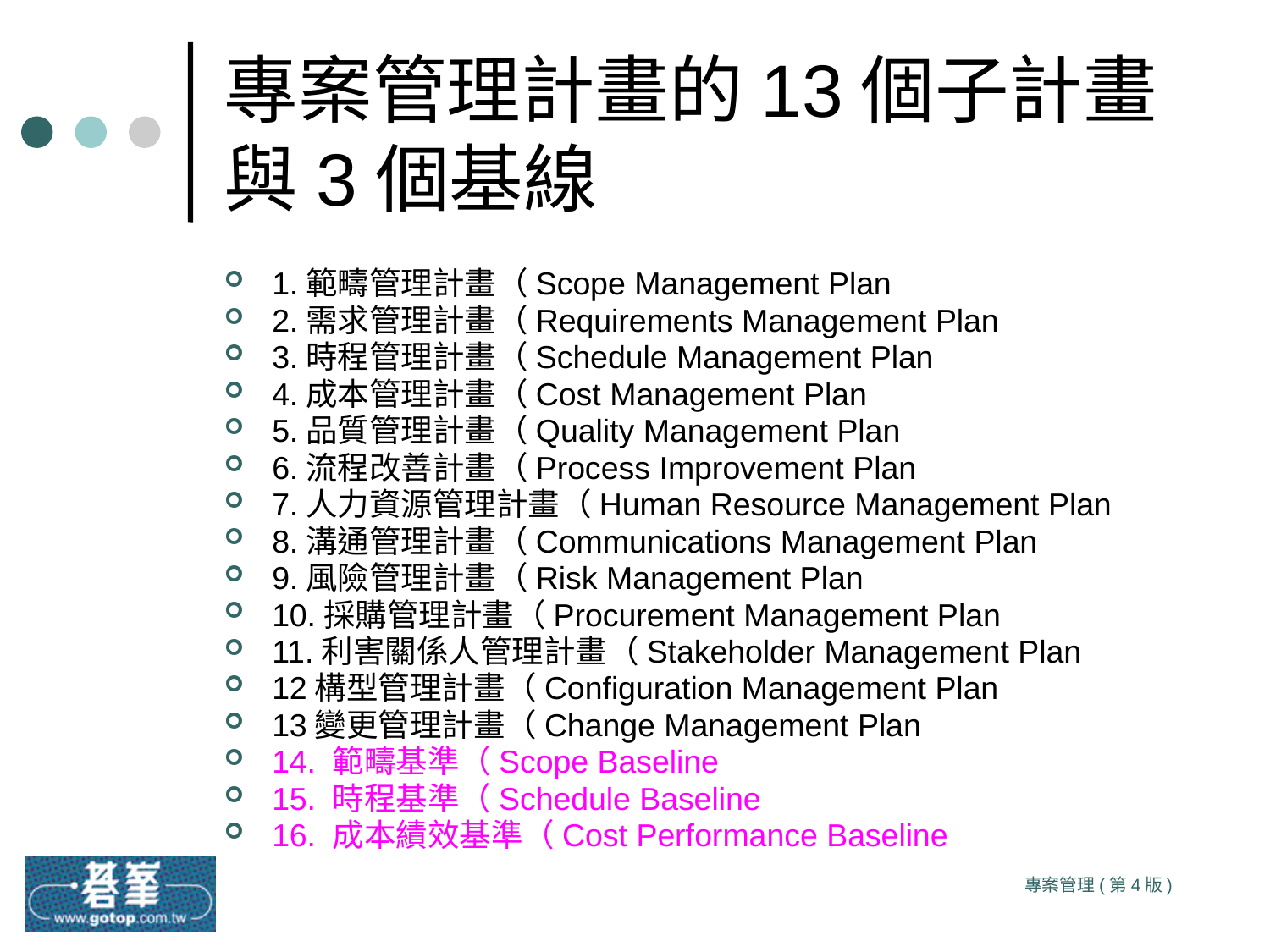

# 專案管理計畫的13個子計畫與3個基線
1.範疇管理計畫（Scope Management Plan
2.需求管理計畫（Requirements Management Plan
3.時程管理計畫（Schedule Management Plan
4.成本管理計畫（Cost Management Plan
5.品質管理計畫（Quality Management Plan
6.流程改善計畫（Process Improvement Plan
7.人力資源管理計畫（Human Resource Management Plan
8.溝通管理計畫（Communications Management Plan
9.風險管理計畫（Risk Management Plan
10.採購管理計畫（Procurement Management Plan
11.利害關係人管理計畫（Stakeholder Management Plan
12構型管理計畫（Configuration Management Plan
13變更管理計畫（Change Management Plan
14. 範疇基準（Scope Baseline
15. 時程基準（Schedule Baseline
16. 成本績效基準（Cost Performance Baseline
專案管理(第4版)